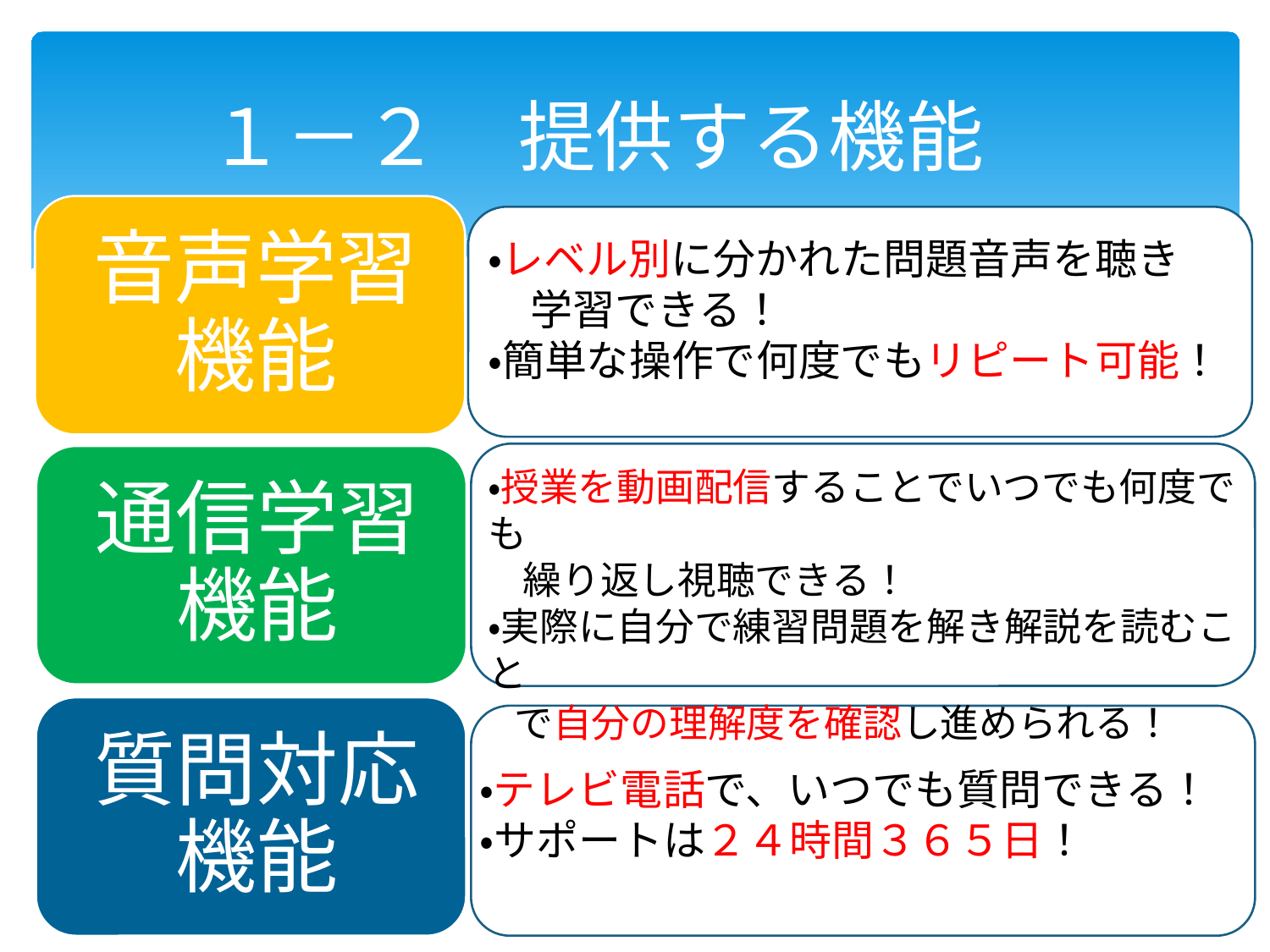

# １－２　提供する機能
音声学習機能
通信学習機能
質問対応機能

・レベル別に分かれた問題音声を聴き
　学習できる！
・簡単な操作で何度でもリピート可能！

・授業を動画配信することでいつでも何度でも
   繰り返し視聴できる！
・実際に自分で練習問題を解き解説を読むこと
  で自分の理解度を確認し進められる！

・テレビ電話で、いつでも質問できる！
・サポートは２４時間３６５日！